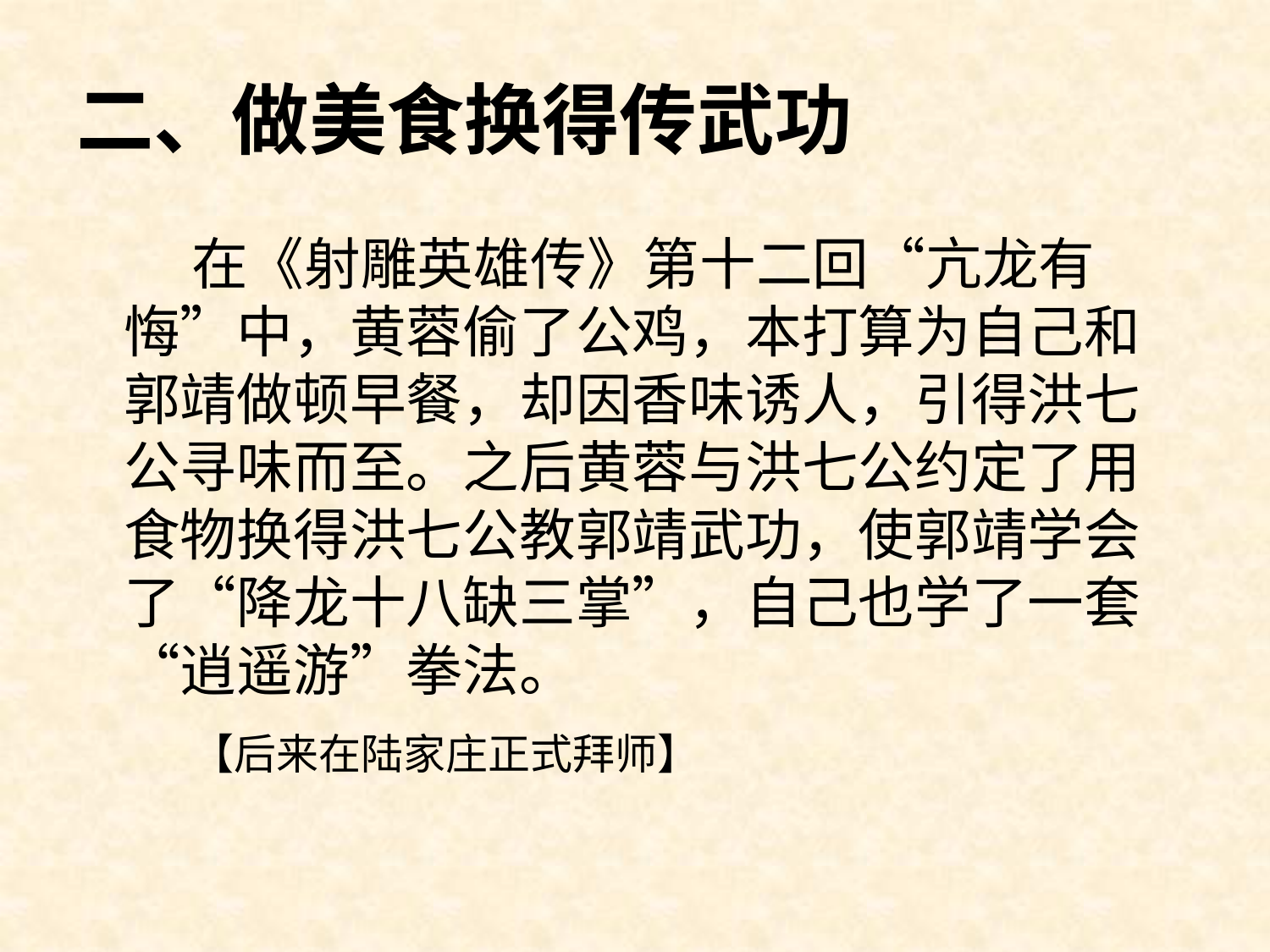

# 二、做美食换得传武功
        在《射雕英雄传》第十二回“亢龙有悔”中，黄蓉偷了公鸡，本打算为自己和郭靖做顿早餐，却因香味诱人，引得洪七公寻味而至。之后黄蓉与洪七公约定了用食物换得洪七公教郭靖武功，使郭靖学会了“降龙十八缺三掌”，自己也学了一套“逍遥游”拳法。
        【后来在陆家庄正式拜师】